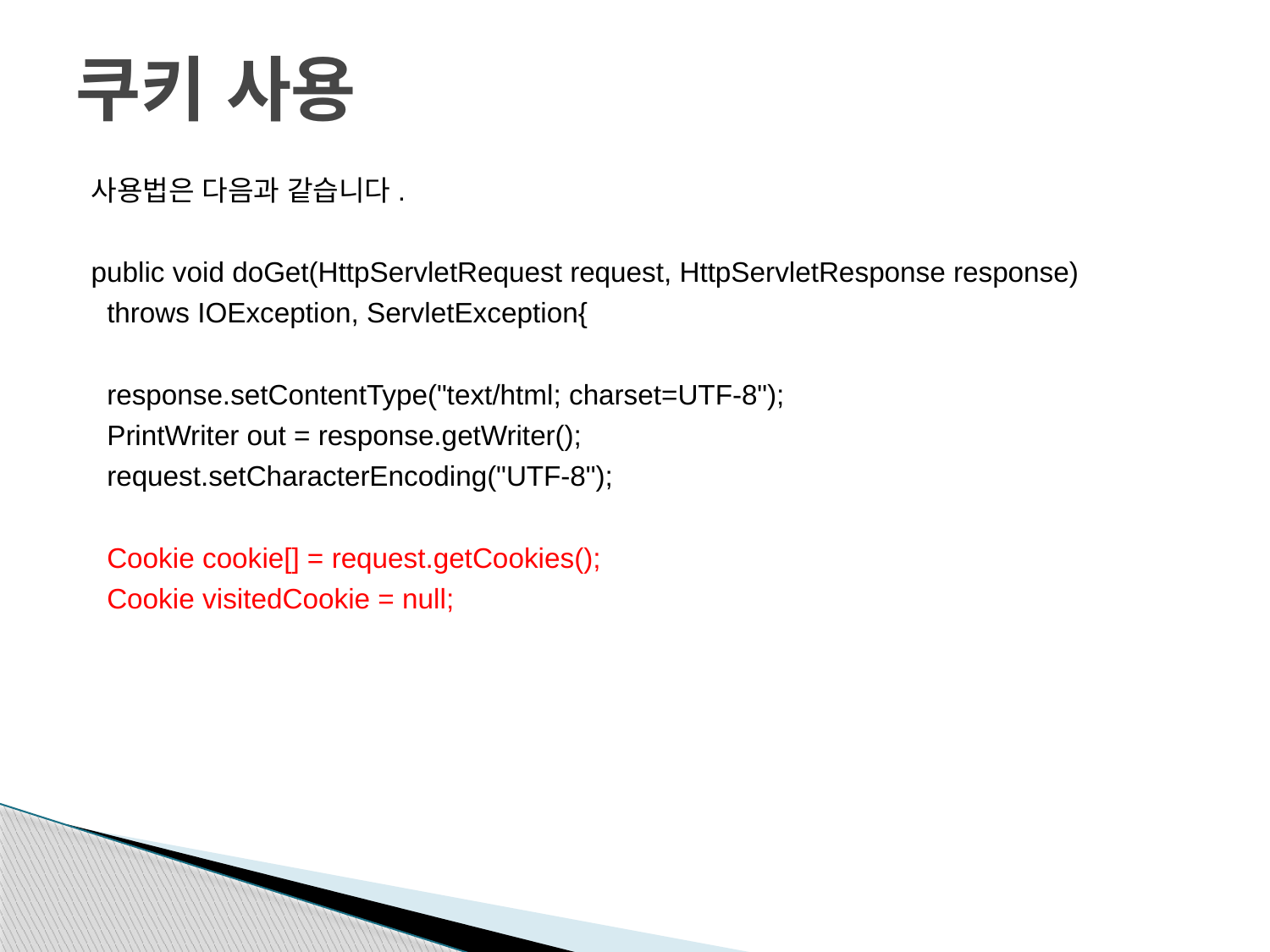

# 쿠키 사용
사용법은 다음과 같습니다.

public void doGet(HttpServletRequest request, HttpServletResponse response)
  throws IOException, ServletException{

  response.setContentType("text/html; charset=UTF-8");
  PrintWriter out = response.getWriter();
  request.setCharacterEncoding("UTF-8");

  Cookie cookie[] = request.getCookies();
  Cookie visitedCookie = null;